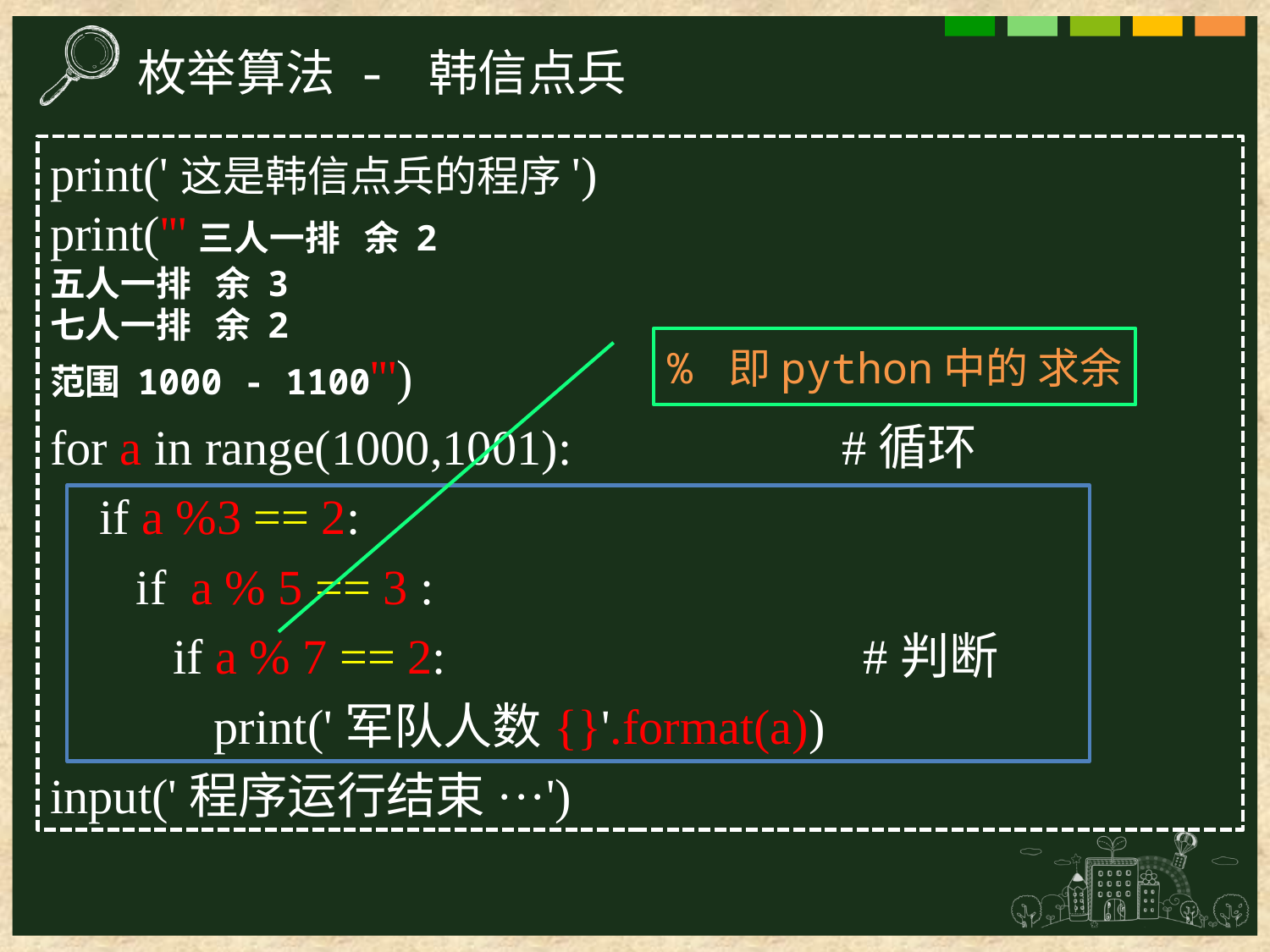

枚举算法 - 韩信点兵
print('这是韩信点兵的程序')
print('''三人一排   余 2
五人一排   余 3
七人一排   余 2
范围 1000 - 1100''')
for a in range(1000,1001):                      #循环
    if a %3 == 2:
       if  a % 5 == 3 :
          if a % 7 == 2:                                  #判断
    	   print('军队人数{}'.format(a))
input('程序运行结束···')
% 即python中的 求余